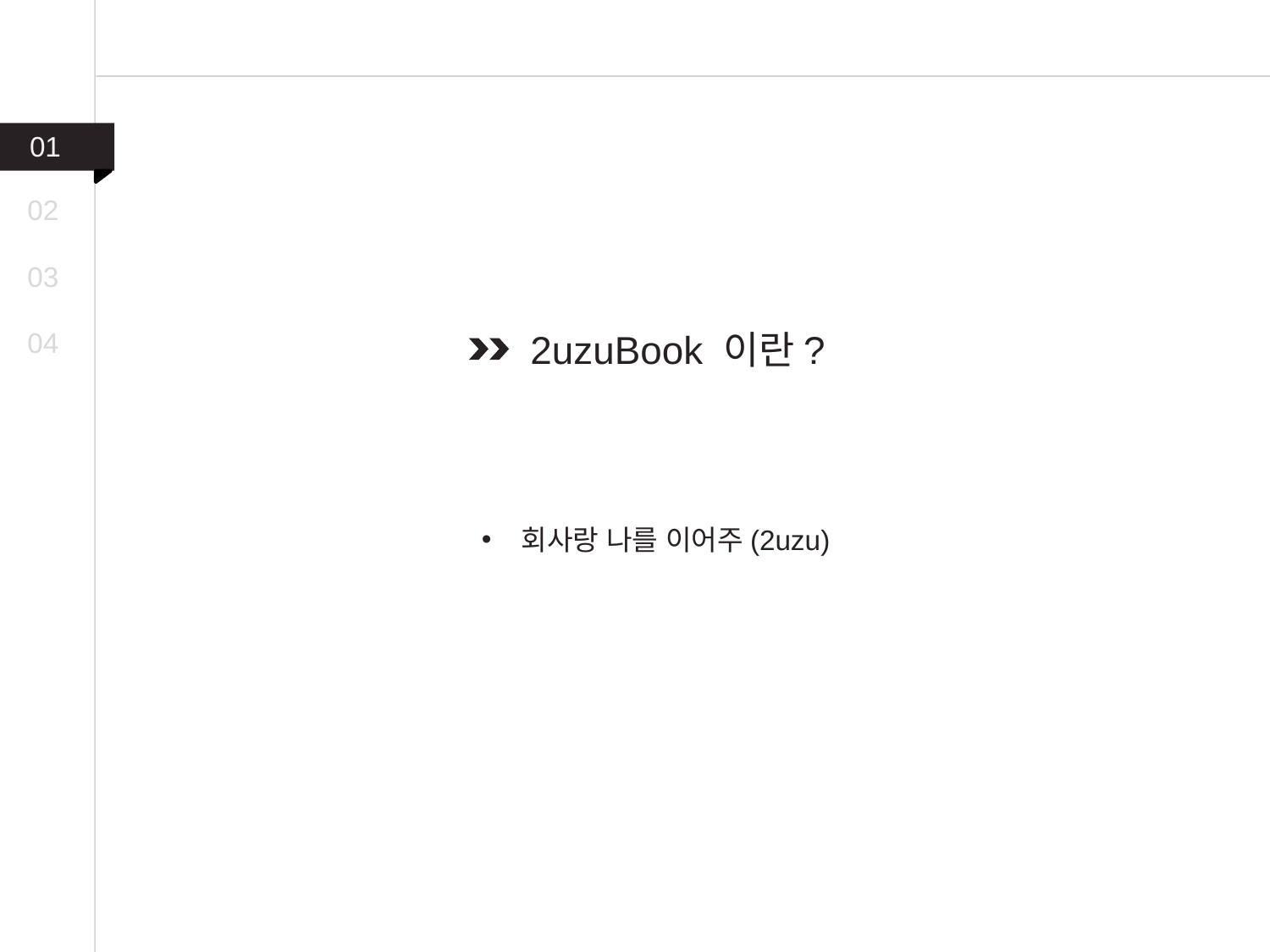

01

02
03
04
2uzuBook 이란?

회사랑 나를 이어주(2uzu)